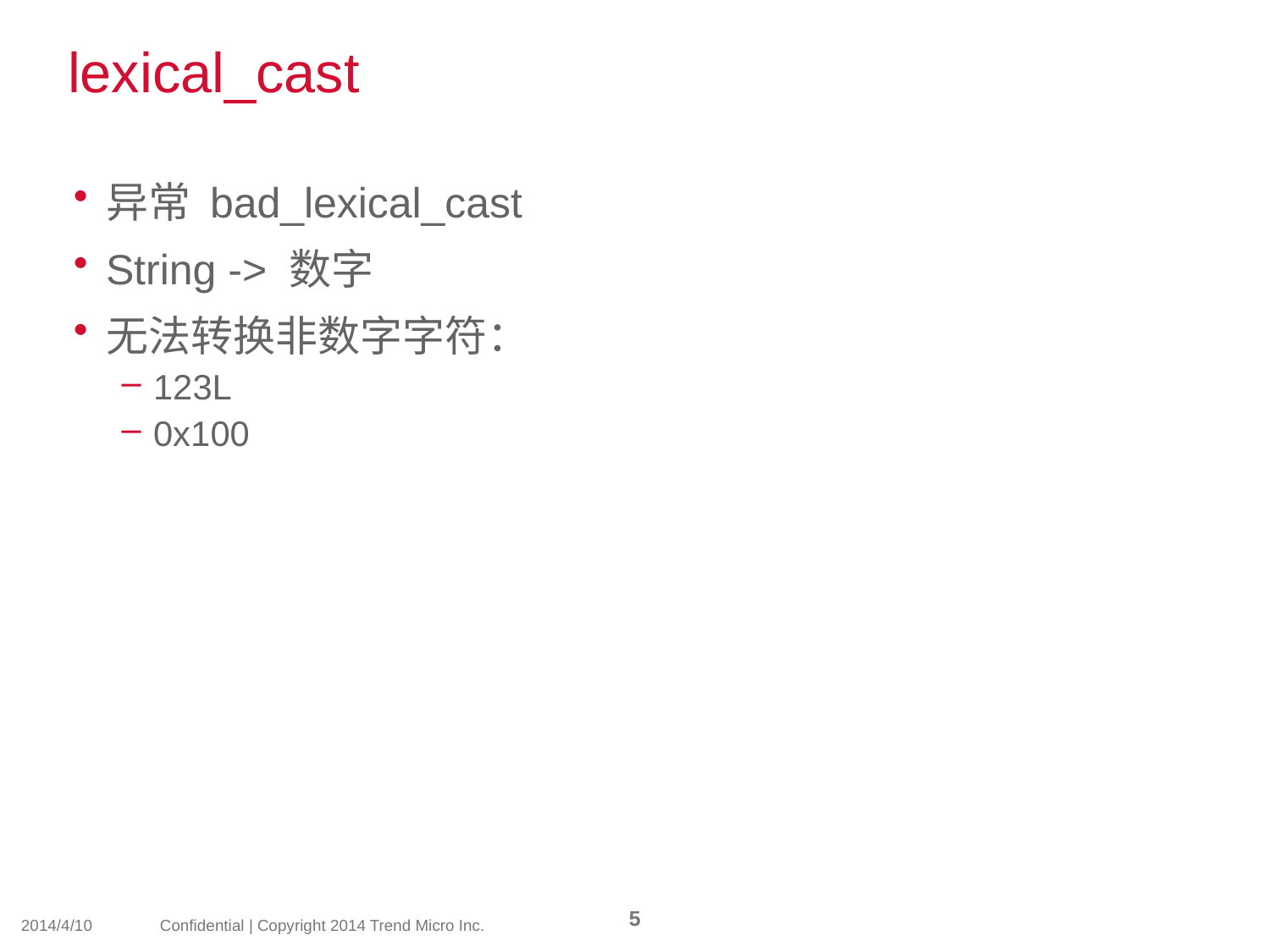

# lexical_cast
异常 bad_lexical_cast
String -> 数字
无法转换非数字字符：
123L
0x100

5
2014/4/10
Confidential | Copyright 2014 Trend Micro Inc.